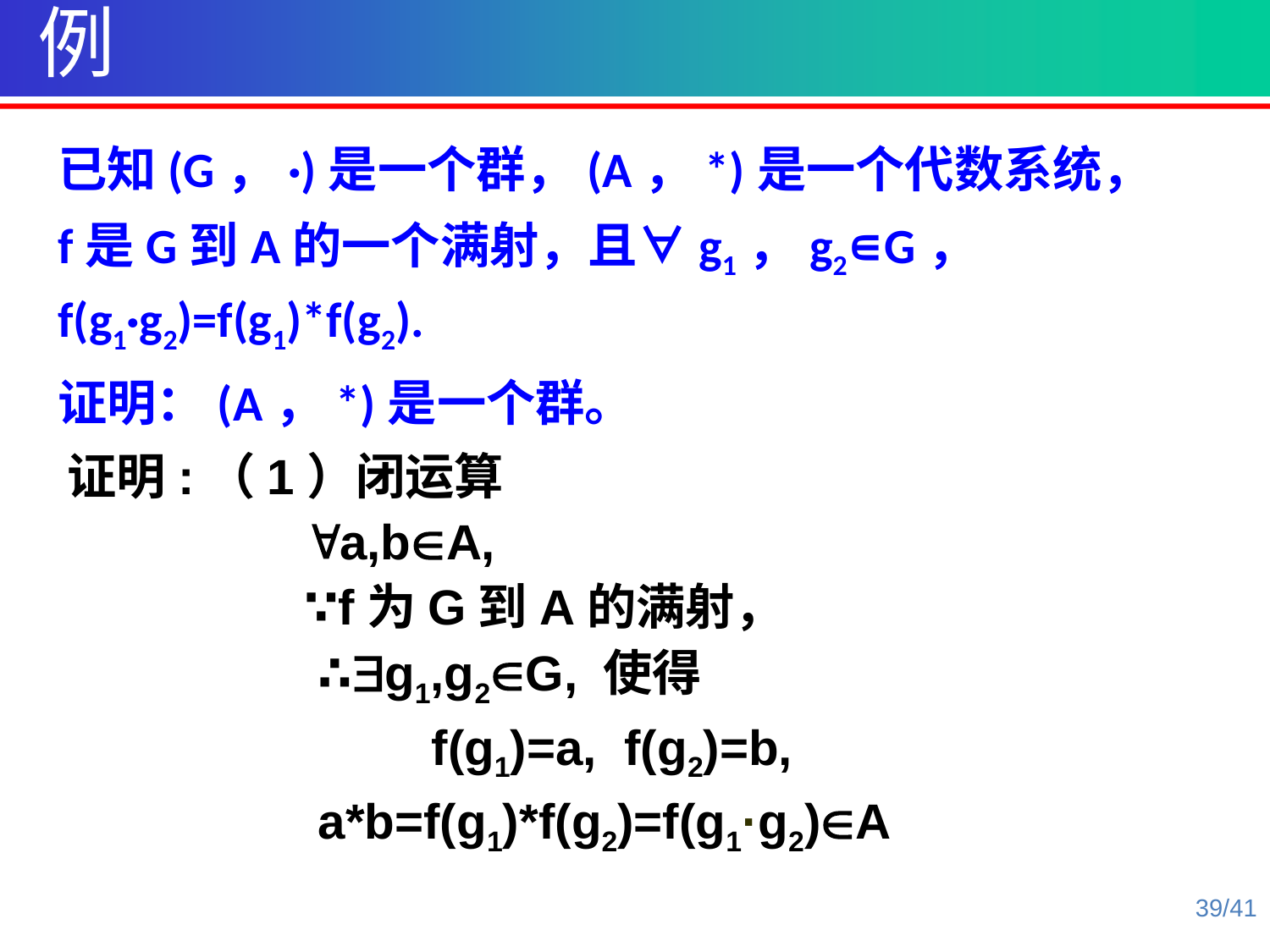

例
已知(G，·)是一个群，(A，*)是一个代数系统，
f是G到A的一个满射，且∀g1，g2∊G，	f(g1·g2)=f(g1)*f(g2).
证明：(A，*)是一个群。
证明:（1）闭运算
	        ∀a,b∈A,
	        ∵f为G到A的满射，
	         ∴∃g1,g2∈G, 使得
		        f(g1)=a,  f(g2)=b,
	         a*b=f(g1)*f(g2)=f(g1·g2)∈A
39/41